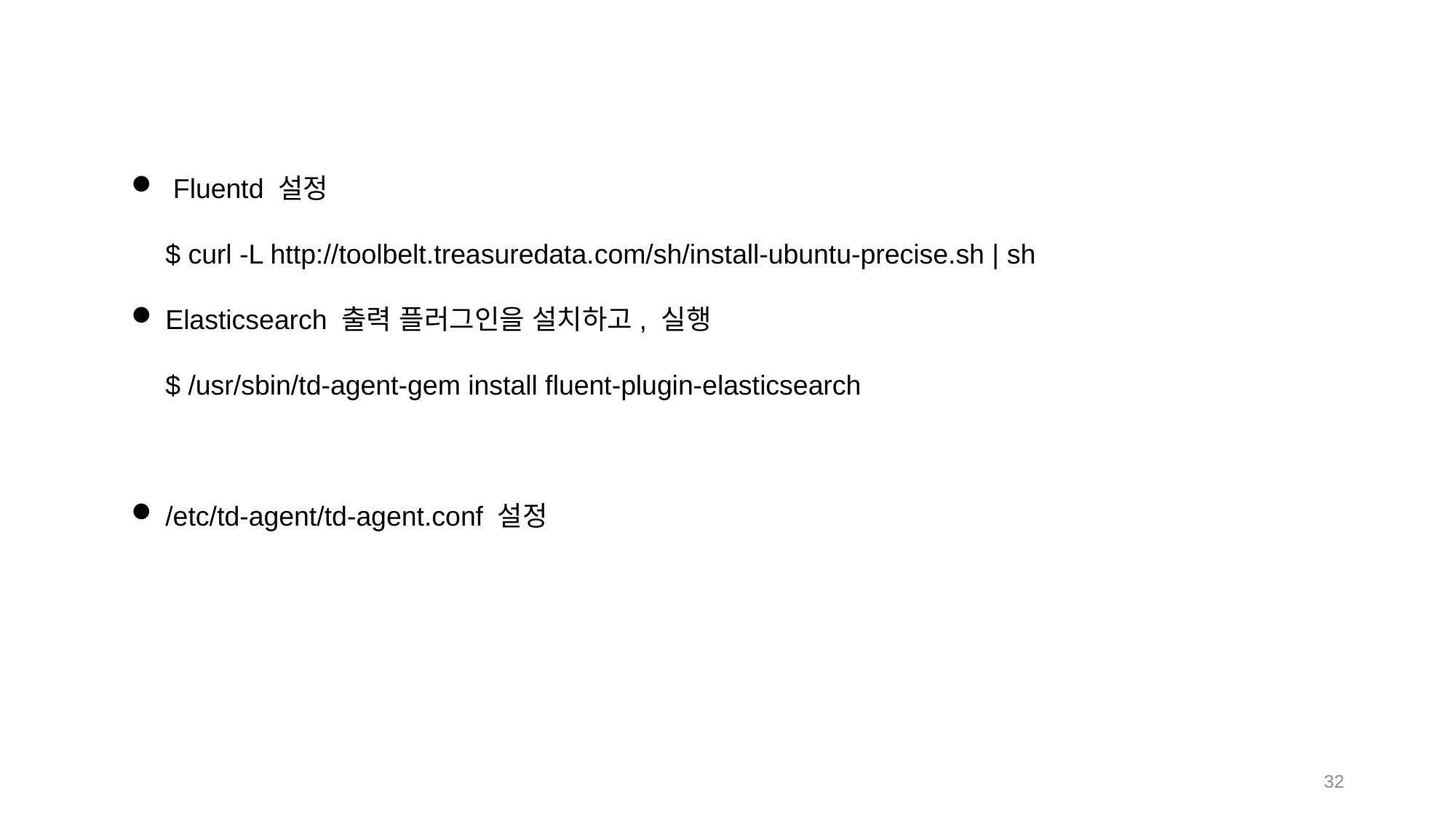

Fluentd 설정
$ curl -L http://toolbelt.treasuredata.com/sh/install-ubuntu-precise.sh | sh
Elasticsearch 출력 플러그인을 설치하고, 실행
$ /usr/sbin/td-agent-gem install fluent-plugin-elasticsearch
/etc/td-agent/td-agent.conf 설정
32